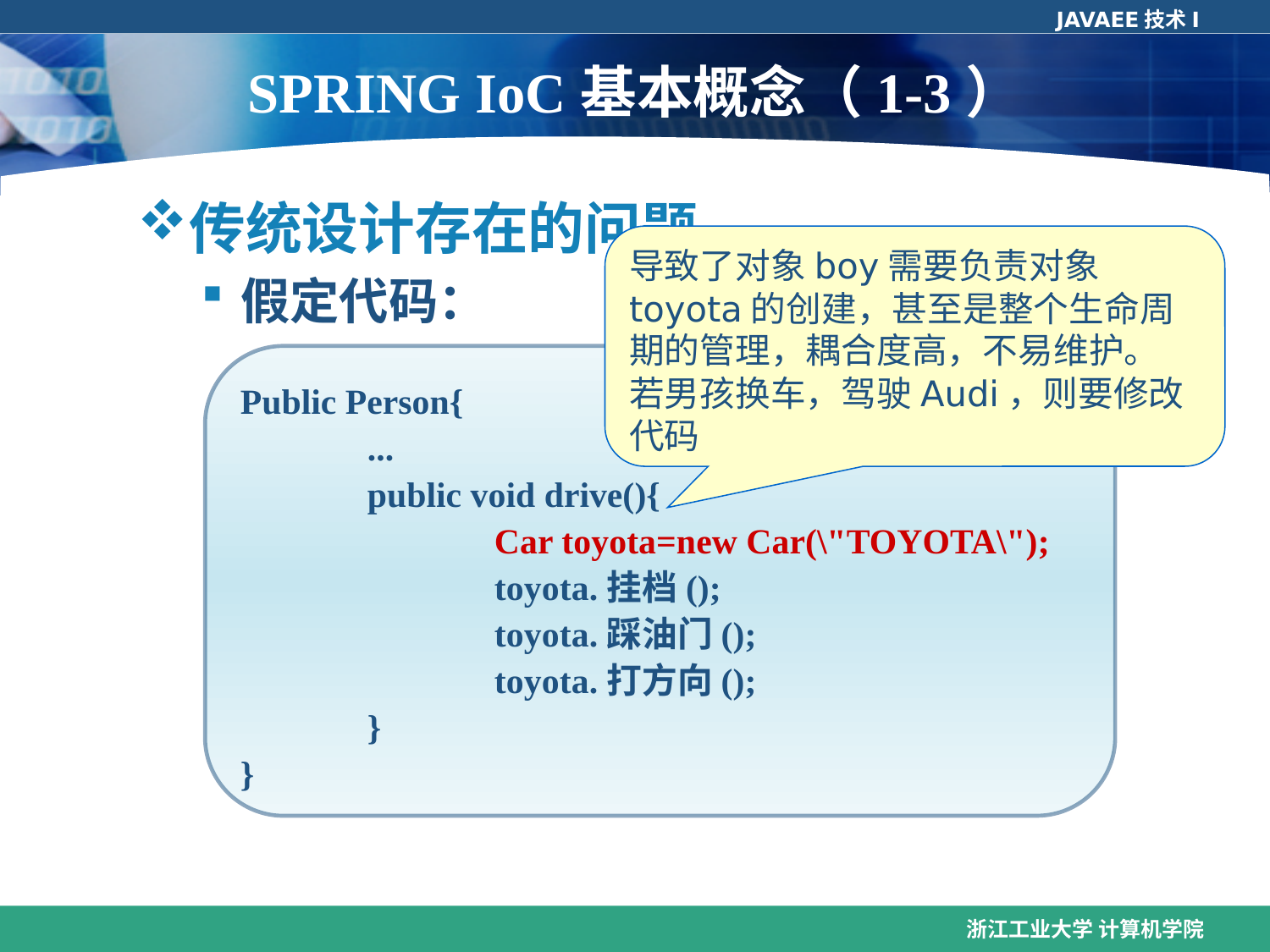

# SPRING IoC基本概念（1-3）
传统设计存在的问题
假定代码：
导致了对象boy需要负责对象toyota的创建，甚至是整个生命周期的管理，耦合度高，不易维护。
若男孩换车，驾驶Audi，则要修改代码
Public Person{
	...
	public void drive(){
   		Car toyota=new Car(\"TOYOTA\");
   		toyota.挂档();
   		toyota.踩油门();
   		toyota.打方向();
	}
}